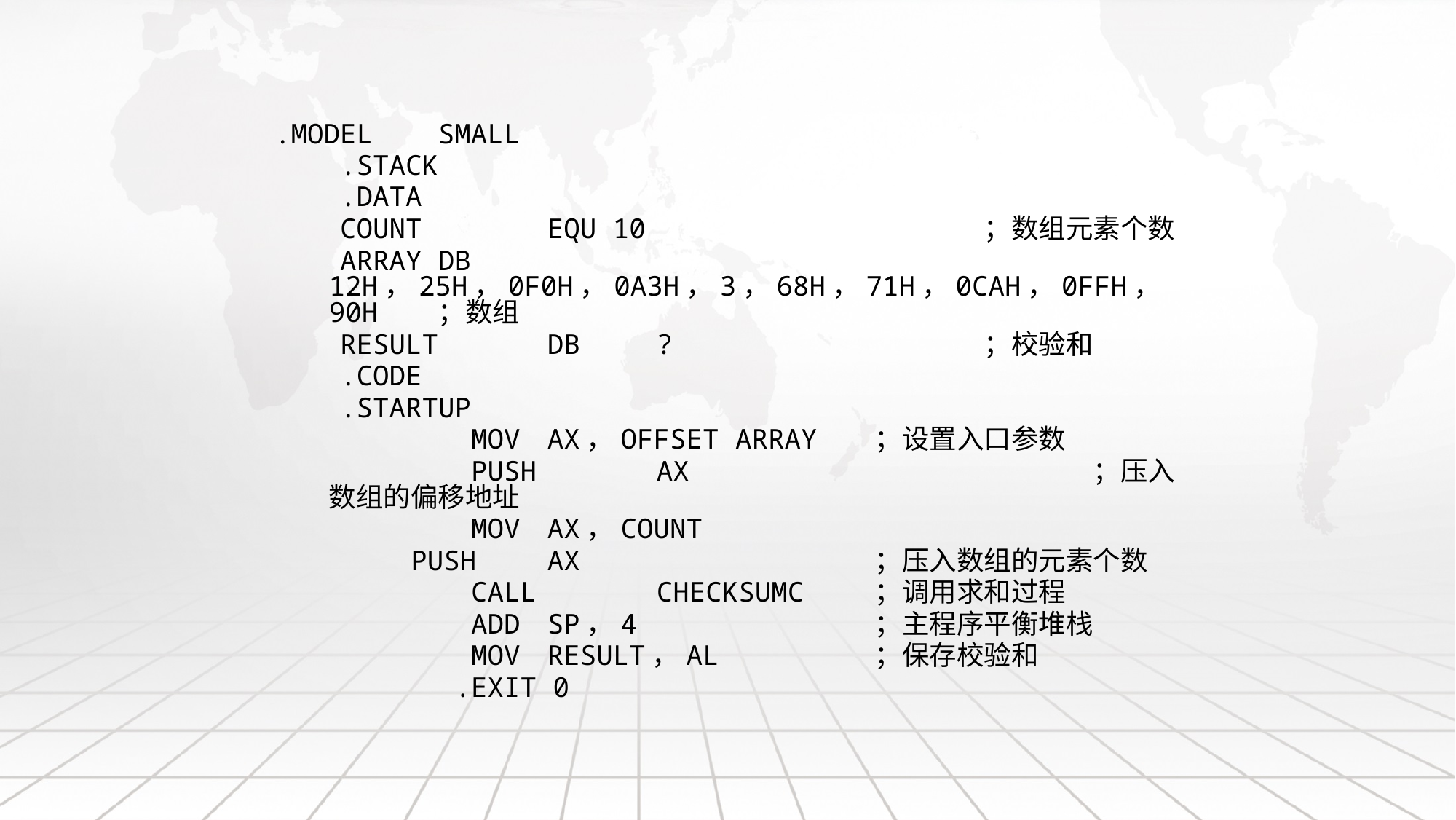

.MODEL	SMALL
    .STACK
    .DATA
    COUNT		EQU 10        		；数组元素个数
    ARRAY	DB 12H，25H，0F0H，0A3H，3，68H，71H，0CAH，0FFH，90H 	；数组
    RESULT	DB	?          		；校验和
    .CODE
    .STARTUP
            MOV 	AX，OFFSET ARRAY	；设置入口参数
            PUSH 	AX             		；压入数组的偏移地址
            MOV 	AX，COUNT
  	     PUSH 	AX               	；压入数组的元素个数
            CALL 	CHECKSUMC    	；调用求和过程
            ADD 	SP，4        	；主程序平衡堆栈
            MOV 	RESULT，AL      	；保存校验和
           .EXIT 0